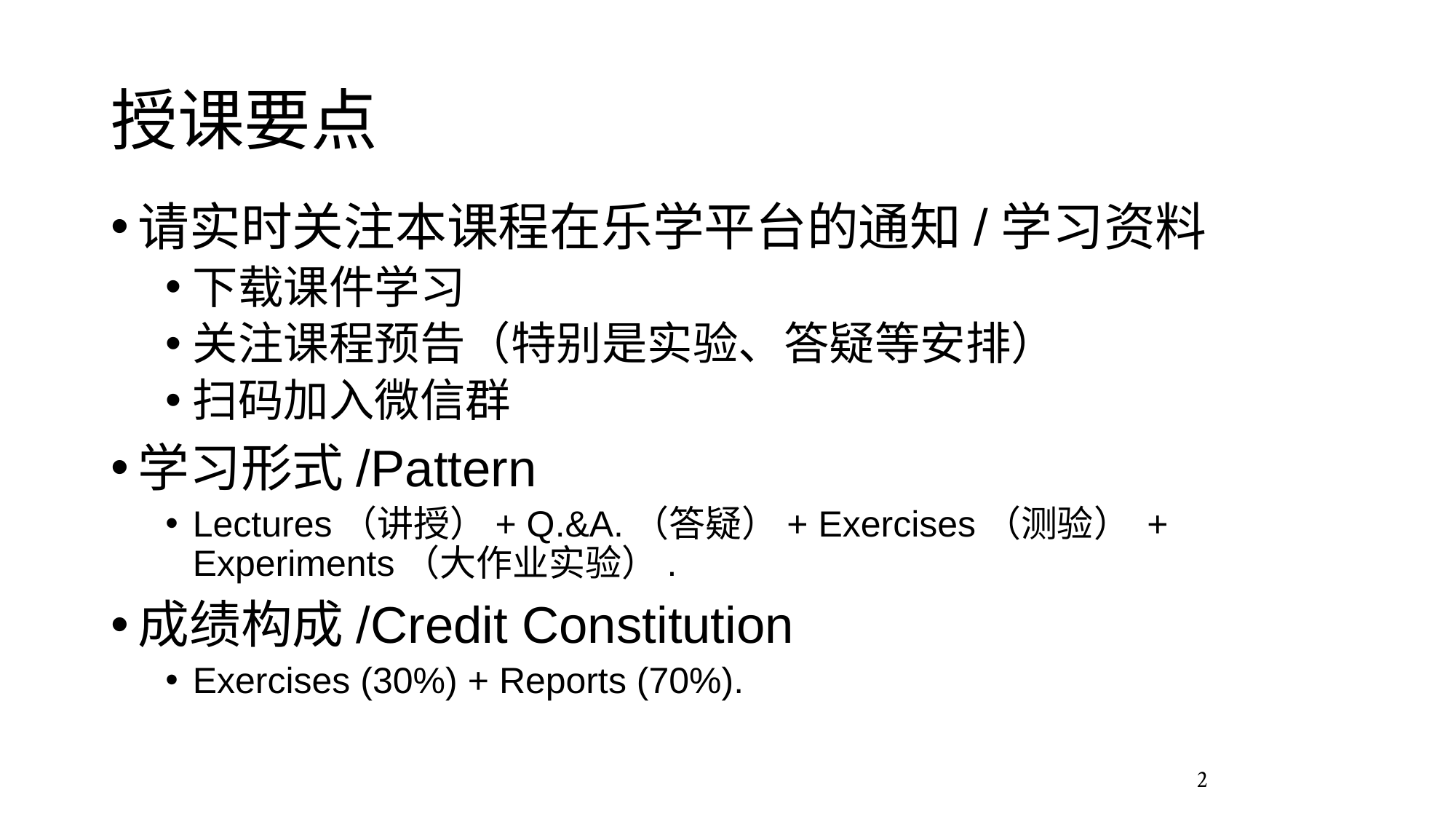

# 授课要点
请实时关注本课程在乐学平台的通知/学习资料
下载课件学习
关注课程预告（特别是实验、答疑等安排）
扫码加入微信群
学习形式/Pattern
Lectures（讲授）+ Q.&A.（答疑）+ Exercises（测验） + Experiments（大作业实验）.
成绩构成/Credit Constitution
Exercises (30%) + Reports (70%).

2